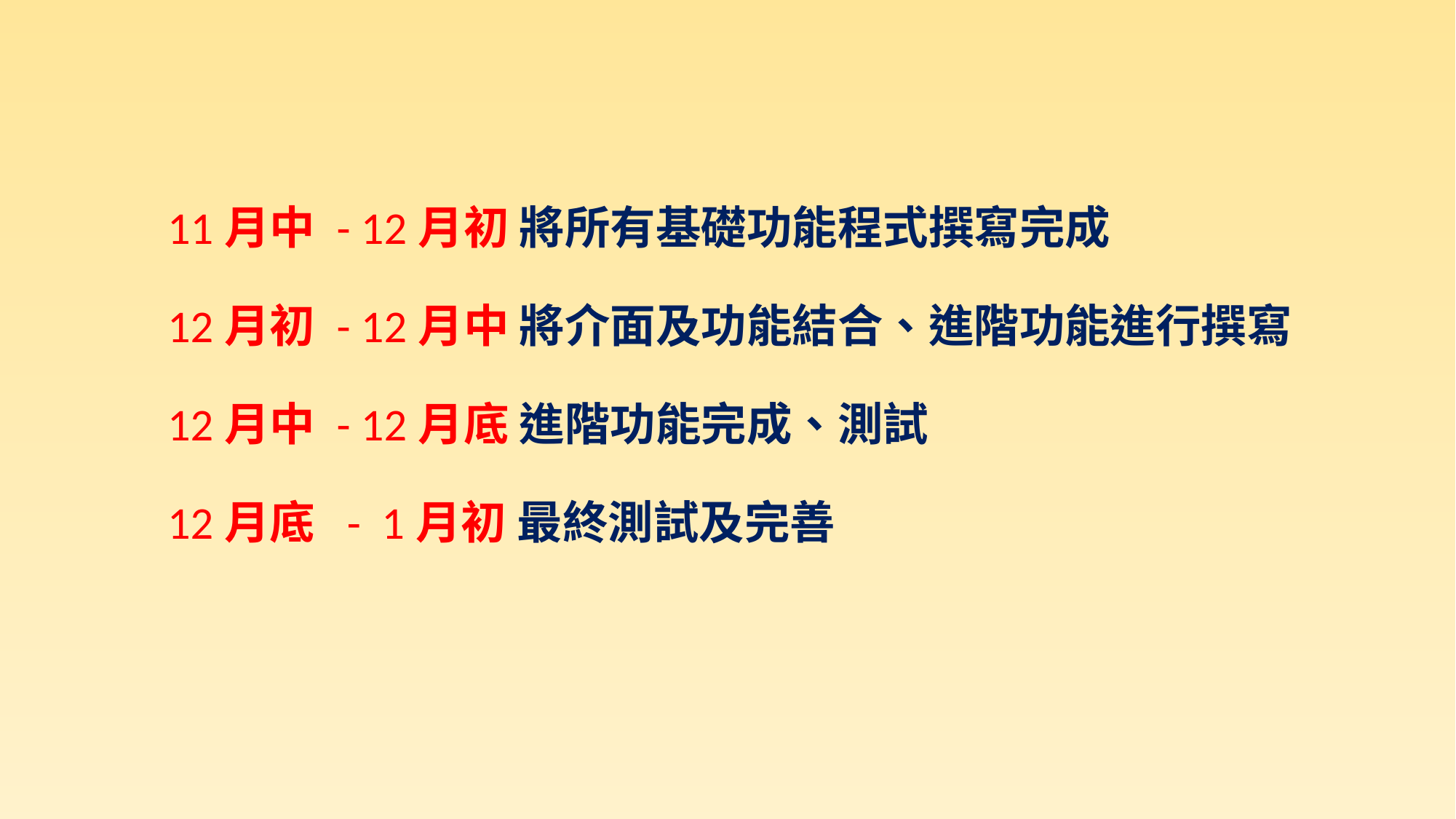

# 11月中 - 12月初 將所有基礎功能程式撰寫完成 12月初 - 12月中 將介面及功能結合、進階功能進行撰寫 12月中 - 12月底 進階功能完成、測試 12月底  -  1月初 最終測試及完善